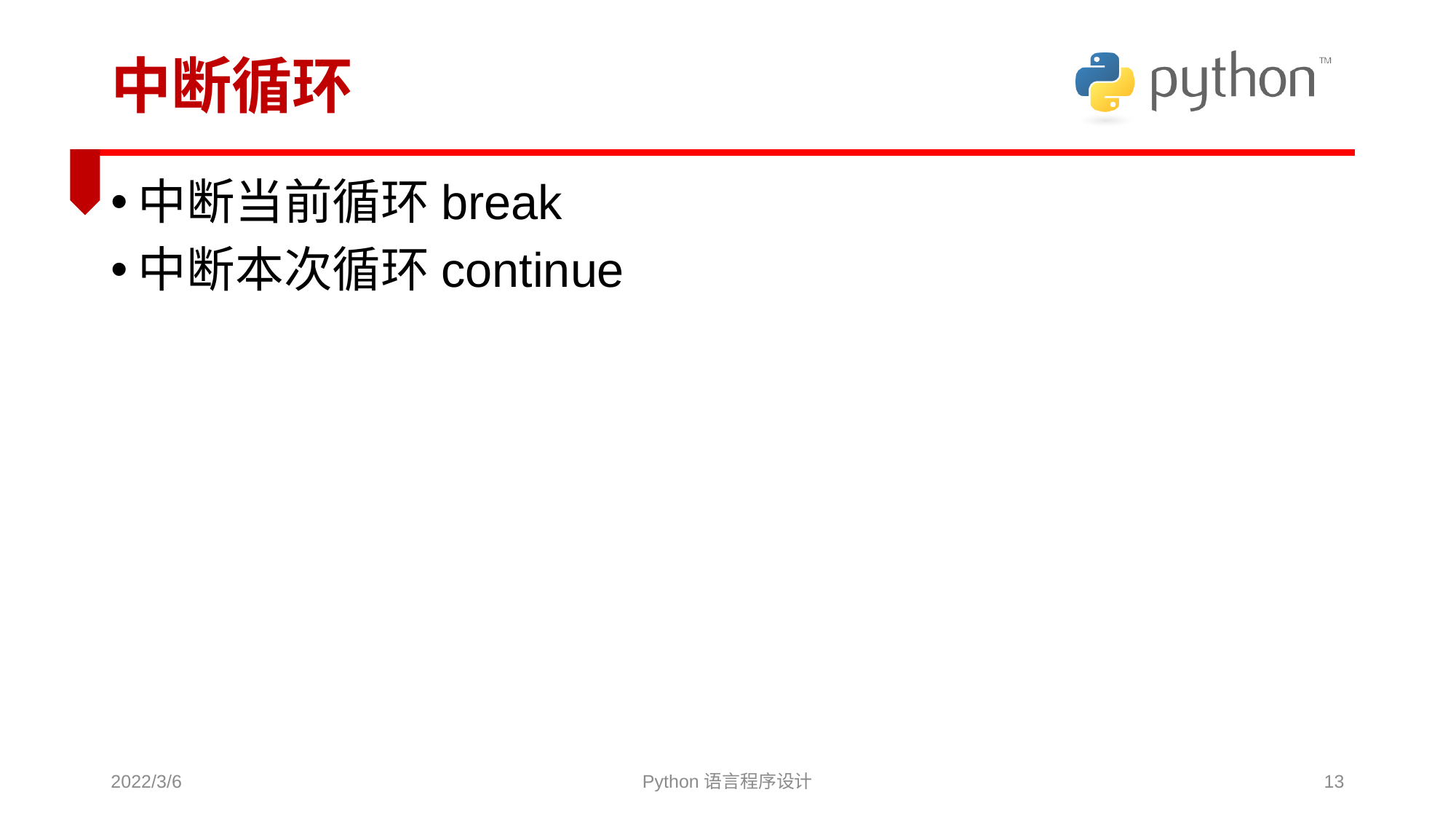

# 中断循环
中断当前循环break
中断本次循环continue
2022/3/6
Python语言程序设计
13